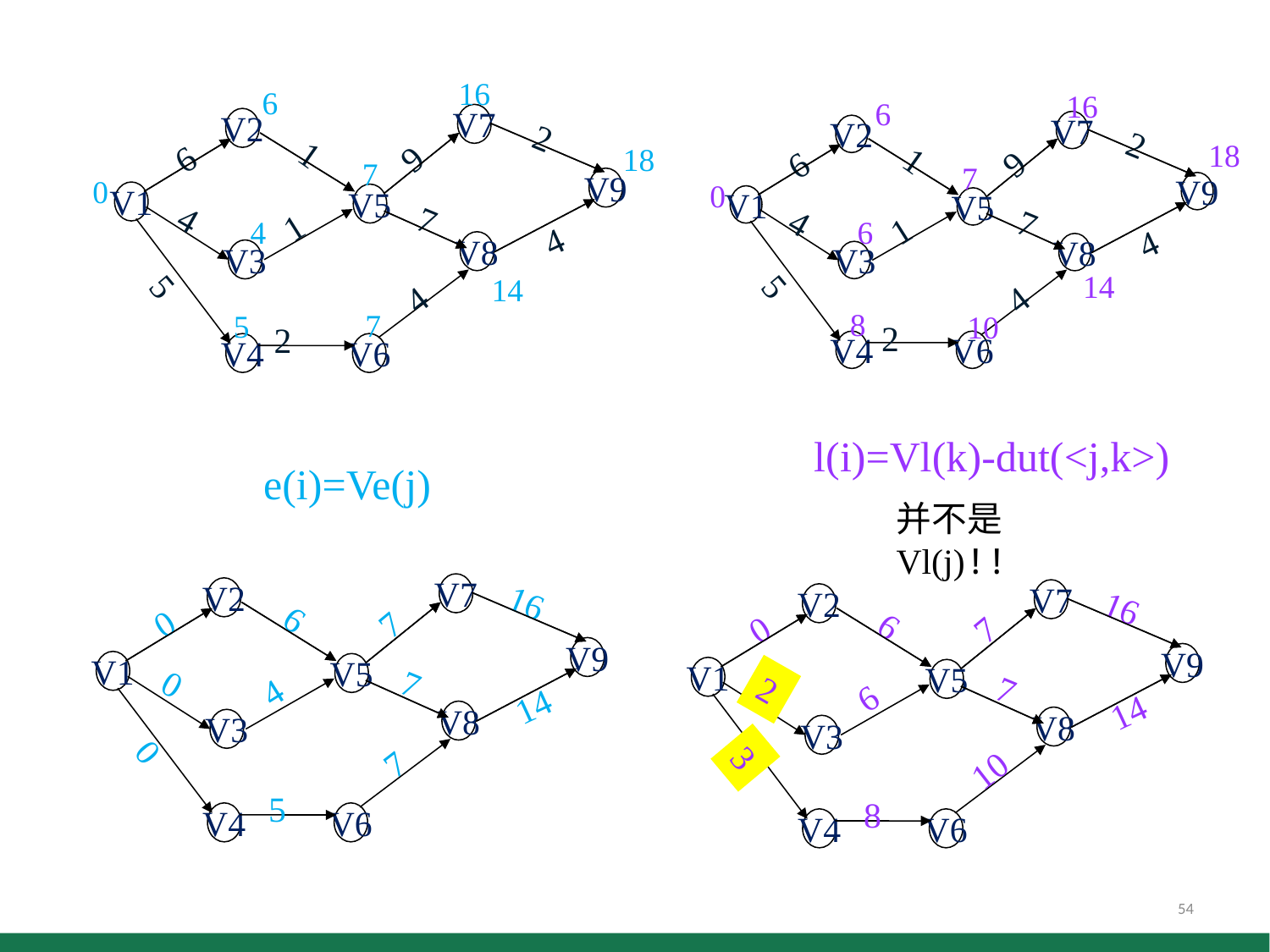

16
6
V7
V2
2

1
6
9

18

7
0
V9
V1
V5
4
7

1
4

4

V8
V3
5
14

4
7
5
2
V4
V6

16
6
V7
V2
2

18
1
6
9

7
0
V9
V1
V5
4
7

1
6

4

V8
V3
14
5

4
8
10
2
V4
V6

l(i)=Vl(k)-dut(<j,k>)
e(i)=Ve(j)
并不是Vl(j)!!
V7
16
V2
6

0
7

V9
V1
V5
0
7
4

14

V8
V3
0
7

5
V4
V6

V7
16
V2
6

0
7

V9
V1
V5
2
7
6

14

V8
V3
3
10

8
V4
V6

54